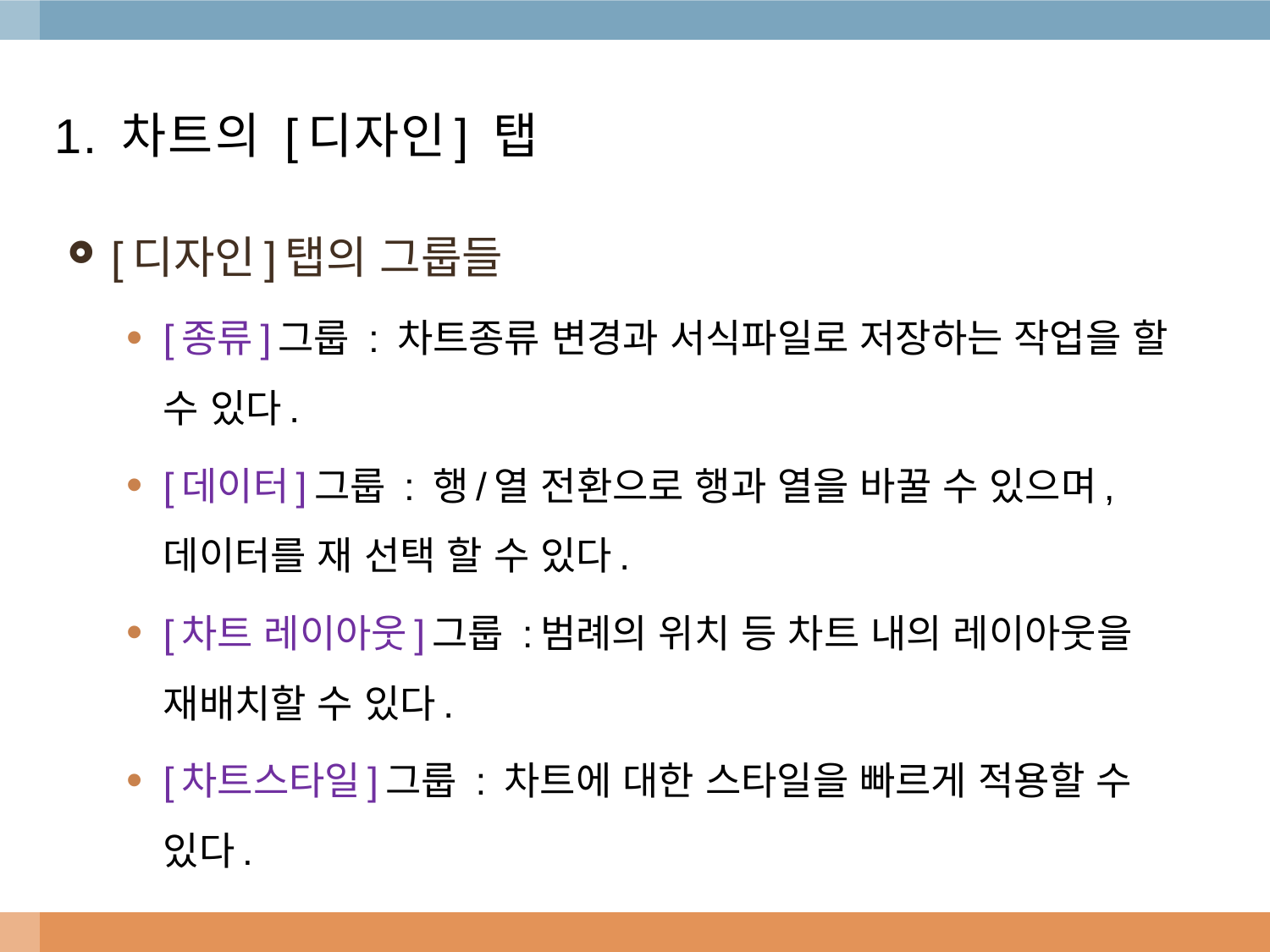

# 1. 차트의 [디자인] 탭
[디자인]탭의 그룹들
[종류]그룹 : 차트종류 변경과 서식파일로 저장하는 작업을 할 수 있다.
[데이터]그룹 : 행/열 전환으로 행과 열을 바꿀 수 있으며, 데이터를 재 선택 할 수 있다.
[차트 레이아웃]그룹 :범례의 위치 등 차트 내의 레이아웃을 재배치할 수 있다.
[차트스타일]그룹 : 차트에 대한 스타일을 빠르게 적용할 수 있다.